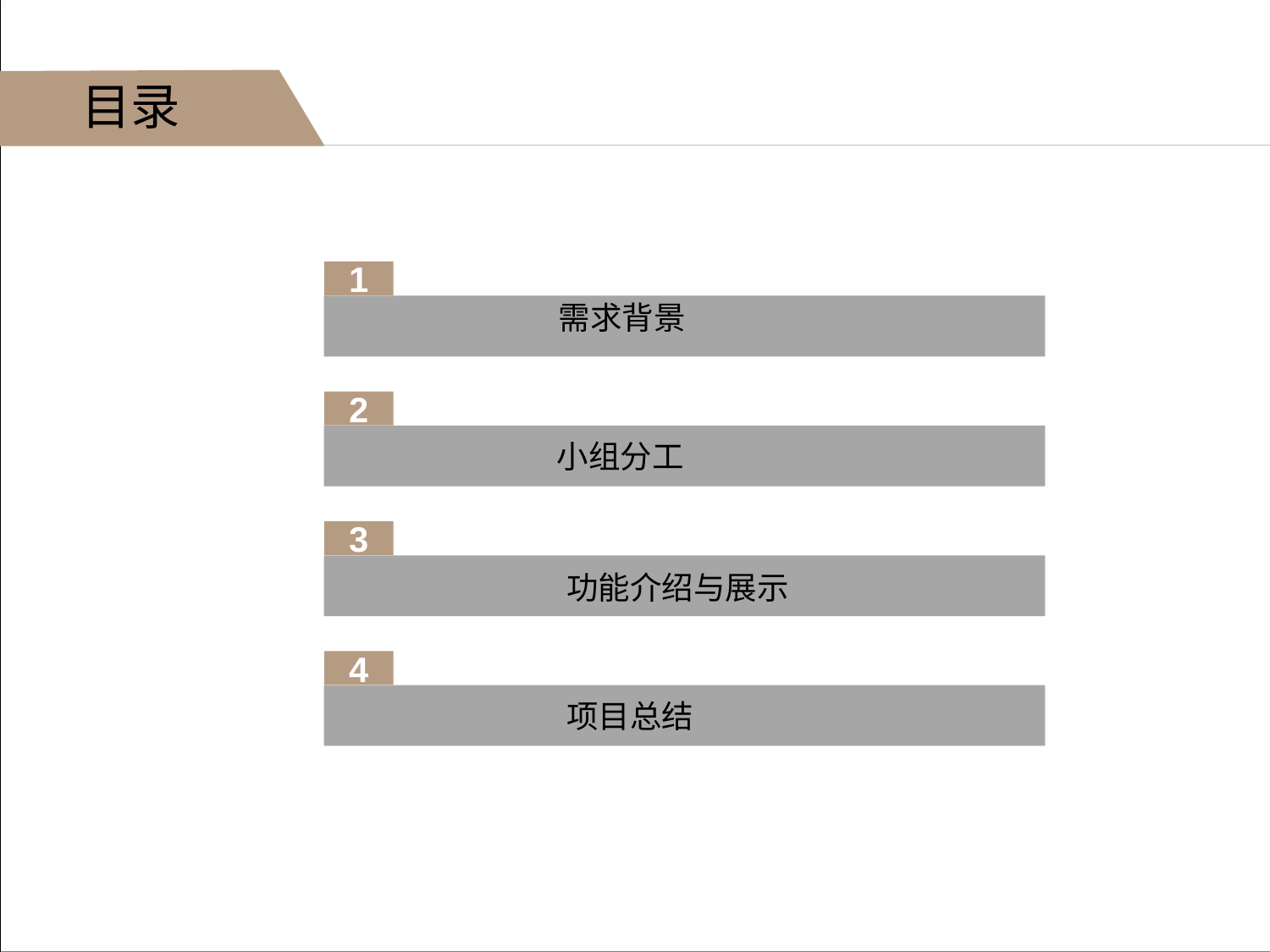

目录

1
点击添加文本
需求背景

2
点击添加文本

小组分工
3

功能介绍与展示
点击添加文本
4

项目总结
点击添加文本